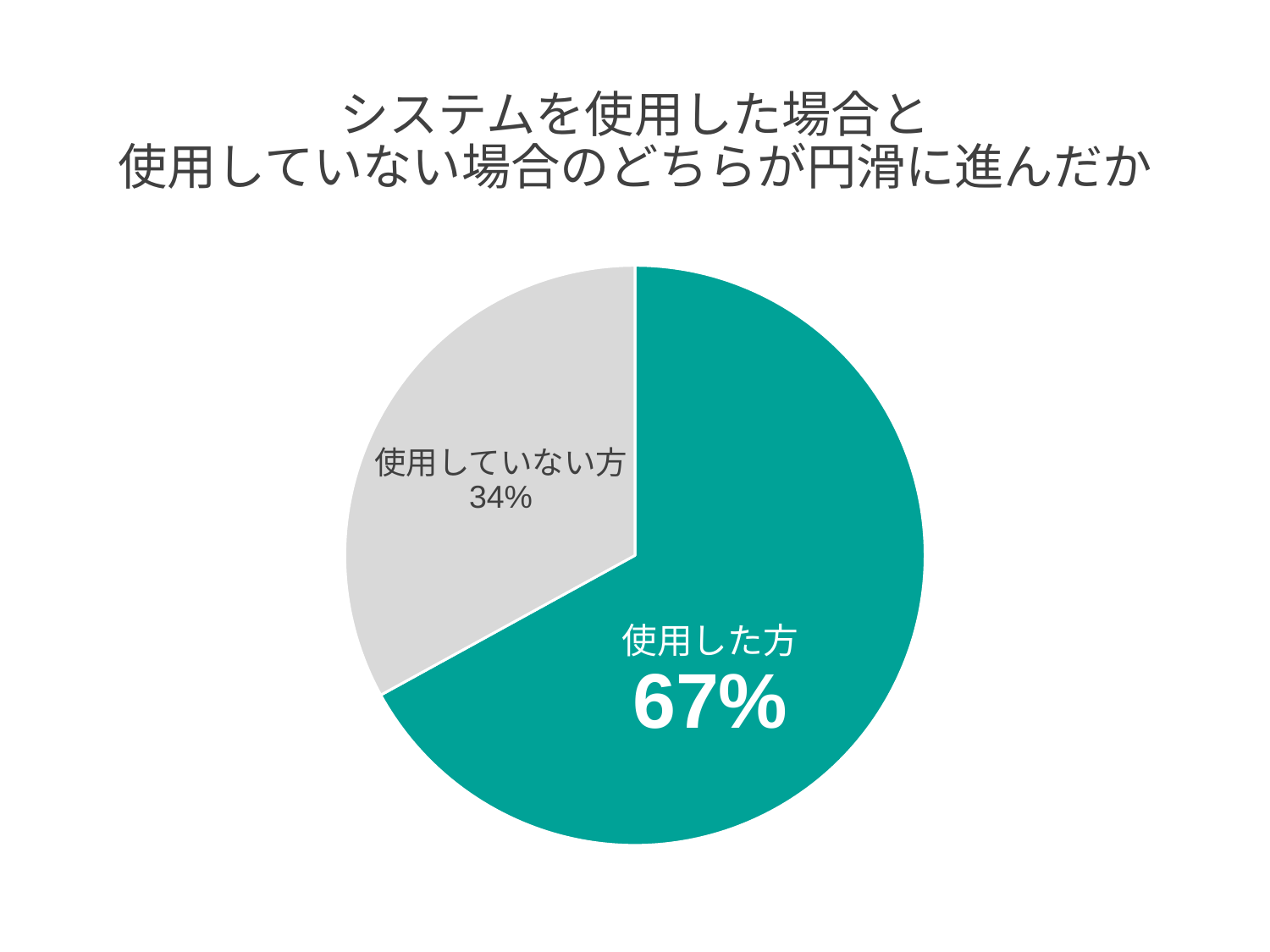

# システムを使用した場合と 使用していない場合のどちらが円滑に進んだか

### Chart

| Category | 売上高 |
|---|---|
| はい | 67.0 |
| いいえ | 33.0 |
使用していない方
34%
使用した方
67%